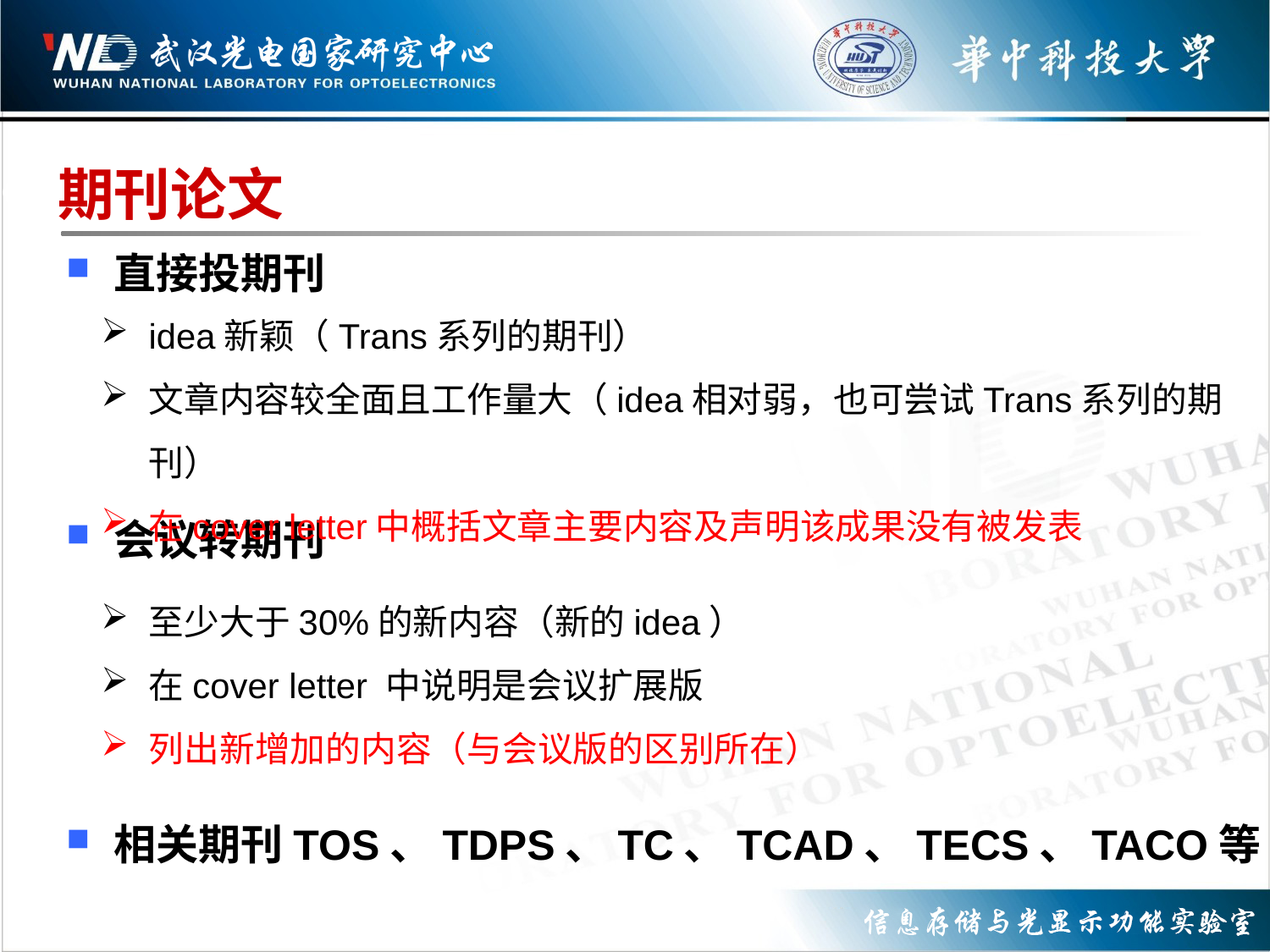

# 期刊论文

直接投期刊

会议转期刊

相关期刊TOS、TDPS、TC、TCAD、TECS、TACO等

idea新颖（Trans系列的期刊）
文章内容较全面且工作量大（idea相对弱，也可尝试Trans系列的期刊）
在cover letter中概括文章主要内容及声明该成果没有被发表
至少大于30%的新内容（新的idea）
在cover letter 中说明是会议扩展版
列出新增加的内容（与会议版的区别所在）